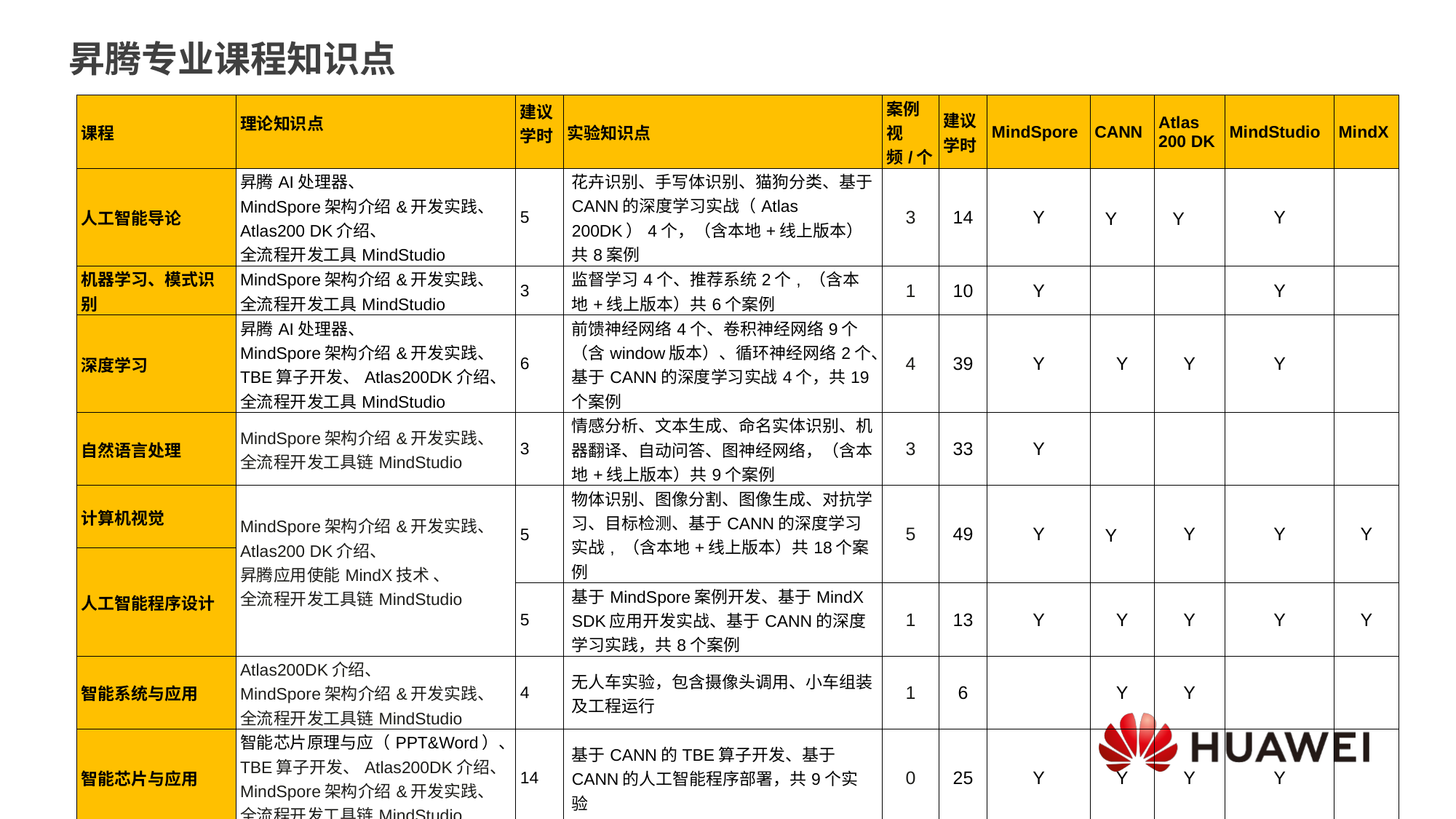

昇腾专业课程知识点
| 课程 | 理论知识点 | 建议 学时 | 实验知识点 | 案例 视频/个 | 建议 学时 | MindSpore | CANN | Atlas 200 DK | MindStudio | MindX |
| --- | --- | --- | --- | --- | --- | --- | --- | --- | --- | --- |
| 人工智能导论 | 昇腾AI处理器、 MindSpore架构介绍&开发实践、 Atlas200 DK介绍、 全流程开发工具MindStudio | 5 | 花卉识别、手写体识别、猫狗分类、基于CANN的深度学习实战（Atlas 200DK）4个，（含本地+线上版本）共8案例 | 3 | 14 | Y | Y | Y | Y |  |
| 机器学习、模式识别 | MindSpore架构介绍&开发实践、 全流程开发工具MindStudio | 3 | 监督学习4个、推荐系统2个, （含本地+线上版本）共6个案例 | 1 | 10 | Y |  |  | Y |  |
| 深度学习 | 昇腾AI处理器、 MindSpore架构介绍&开发实践、 TBE算子开发、Atlas200DK介绍、 全流程开发工具MindStudio | 6 | 前馈神经网络4个、卷积神经网络9个（含window版本）、循环神经网络2个、基于CANN的深度学习实战4个，共19个案例 | 4 | 39 | Y | Y | Y | Y |  |
| 自然语言处理 | MindSpore架构介绍&开发实践、 全流程开发工具链MindStudio | 3 | 情感分析、文本生成、命名实体识别、机器翻译、自动问答、图神经网络，（含本地+线上版本）共9个案例 | 3 | 33 | Y |  |  |  |  |
| 计算机视觉 | MindSpore架构介绍&开发实践、 Atlas200 DK介绍、 昇腾应用使能MindX技术 、 全流程开发工具链MindStudio | 5 | 物体识别、图像分割、图像生成、对抗学习、目标检测、基于CANN的深度学习实战, （含本地+线上版本）共18个案例 | 5 | 49 | Y | Y | Y | Y | Y |
| 人工智能程序设计 |  |  |  |  |  |  |  |  |  |  |
|  |  | 5 | 基于MindSpore案例开发、基于MindX SDK应用开发实战、基于CANN的深度学习实践，共8个案例 | 1 | 13 | Y | Y | Y | Y | Y |
| 智能系统与应用 | Atlas200DK介绍、 MindSpore架构介绍&开发实践、 全流程开发工具链MindStudio | 4 | 无人车实验，包含摄像头调用、小车组装及工程运行 | 1 | 6 |  | Y | Y |  |  |
| 智能芯片与应用 | 智能芯片原理与应（PPT&Word）、 TBE算子开发、Atlas200DK介绍、 MindSpore架构介绍&开发实践、 全流程开发工具链MindStudio | 14 | 基于CANN的TBE算子开发、基于CANN的人工智能程序部署，共9个实验 | 0 | 25 | Y | Y | Y | Y |  |
| 语音识别 | MindSpore架构介绍&开发实践、 昇腾应用使能MindX技术 | 3 | 语音识别、语音分类、语音生成，共5个案例 | 0 | 12 | Y |  |  |  | Y |